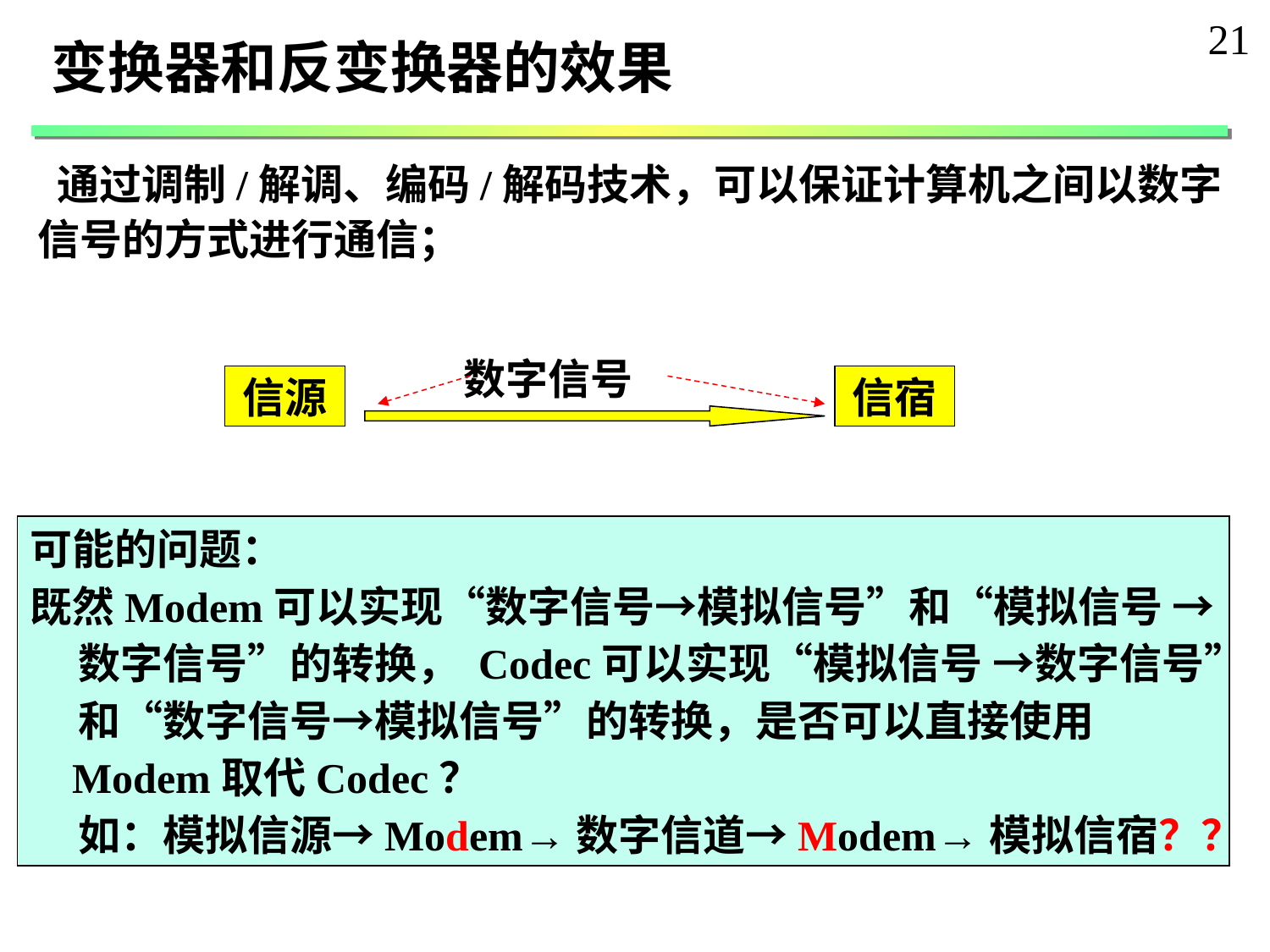

21
变换器和反变换器的效果

 通过调制/解调、编码/解码技术，可以保证计算机之间以数字信号的方式进行通信；
数字信号
信源
信宿

可能的问题：
既然Modem可以实现“数字信号→模拟信号”和“模拟信号 →
    数字信号”的转换， Codec可以实现“模拟信号 →数字信号”
    和“数字信号→模拟信号”的转换，是否可以直接使用
    Modem取代Codec？
    如：模拟信源→Modem→数字信道→Modem→模拟信宿？？